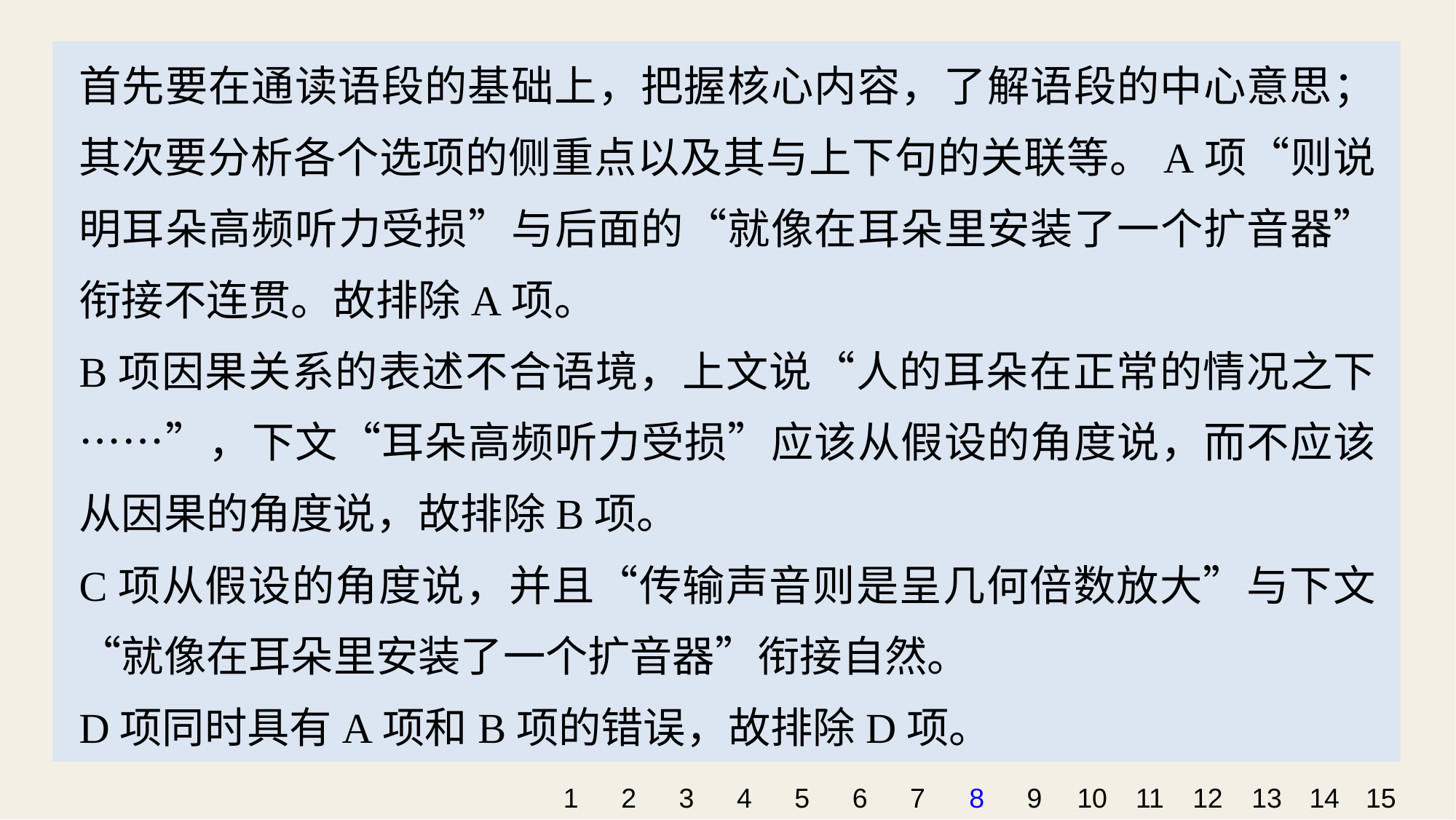

首先要在通读语段的基础上，把握核心内容，了解语段的中心意思；其次要分析各个选项的侧重点以及其与上下句的关联等。A项“则说明耳朵高频听力受损”与后面的“就像在耳朵里安装了一个扩音器”衔接不连贯。故排除A项。
B项因果关系的表述不合语境，上文说“人的耳朵在正常的情况之下……”，下文“耳朵高频听力受损”应该从假设的角度说，而不应该从因果的角度说，故排除B项。
C项从假设的角度说，并且“传输声音则是呈几何倍数放大”与下文“就像在耳朵里安装了一个扩音器”衔接自然。
D项同时具有A项和B项的错误，故排除D项。

1
2
3
4
5
6
7
8
9
10
11
12
13
14
15